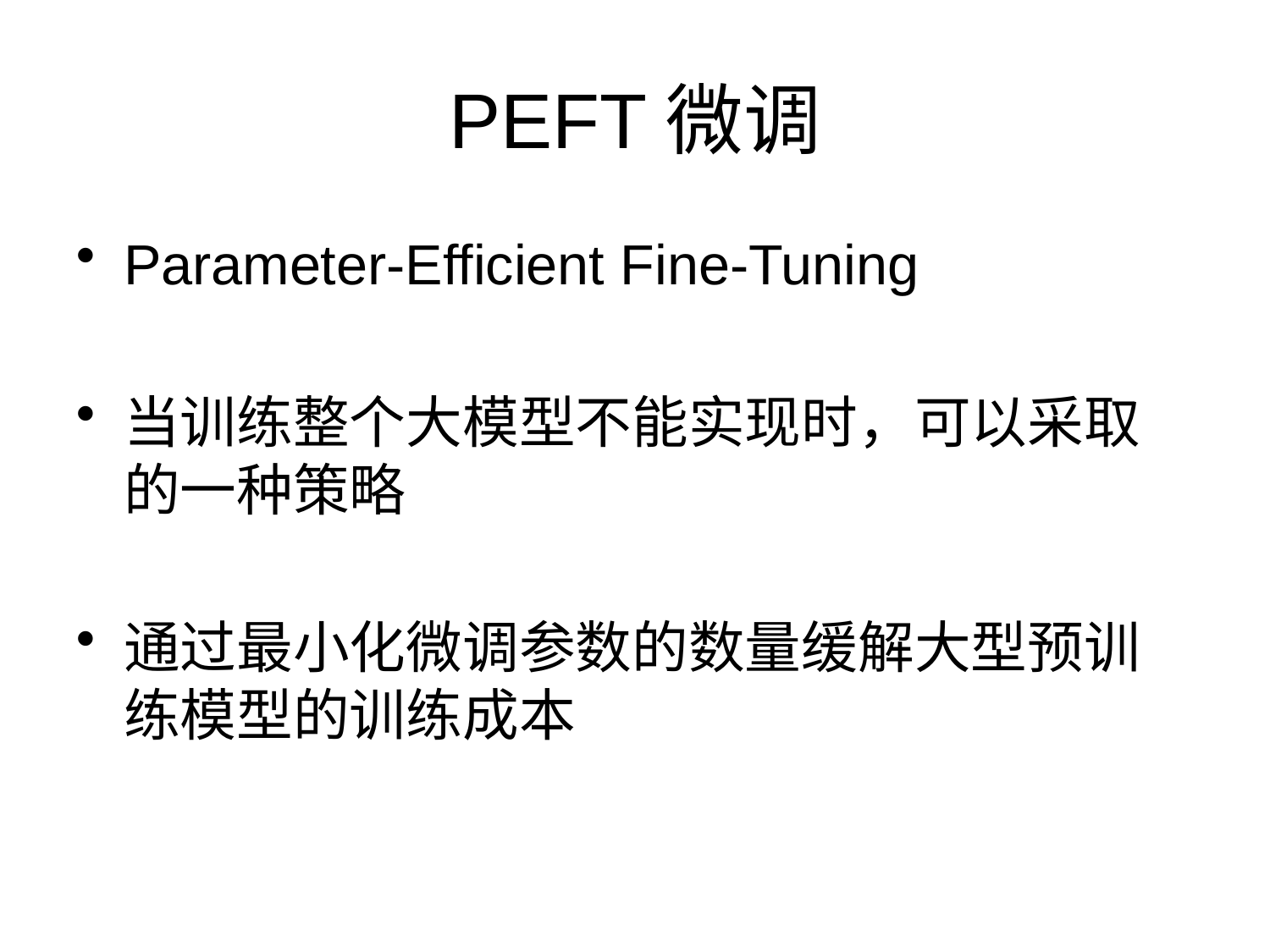

# PEFT微调
Parameter-Efficient Fine-Tuning

当训练整个大模型不能实现时，可以采取的一种策略

通过最小化微调参数的数量缓解大型预训练模型的训练成本